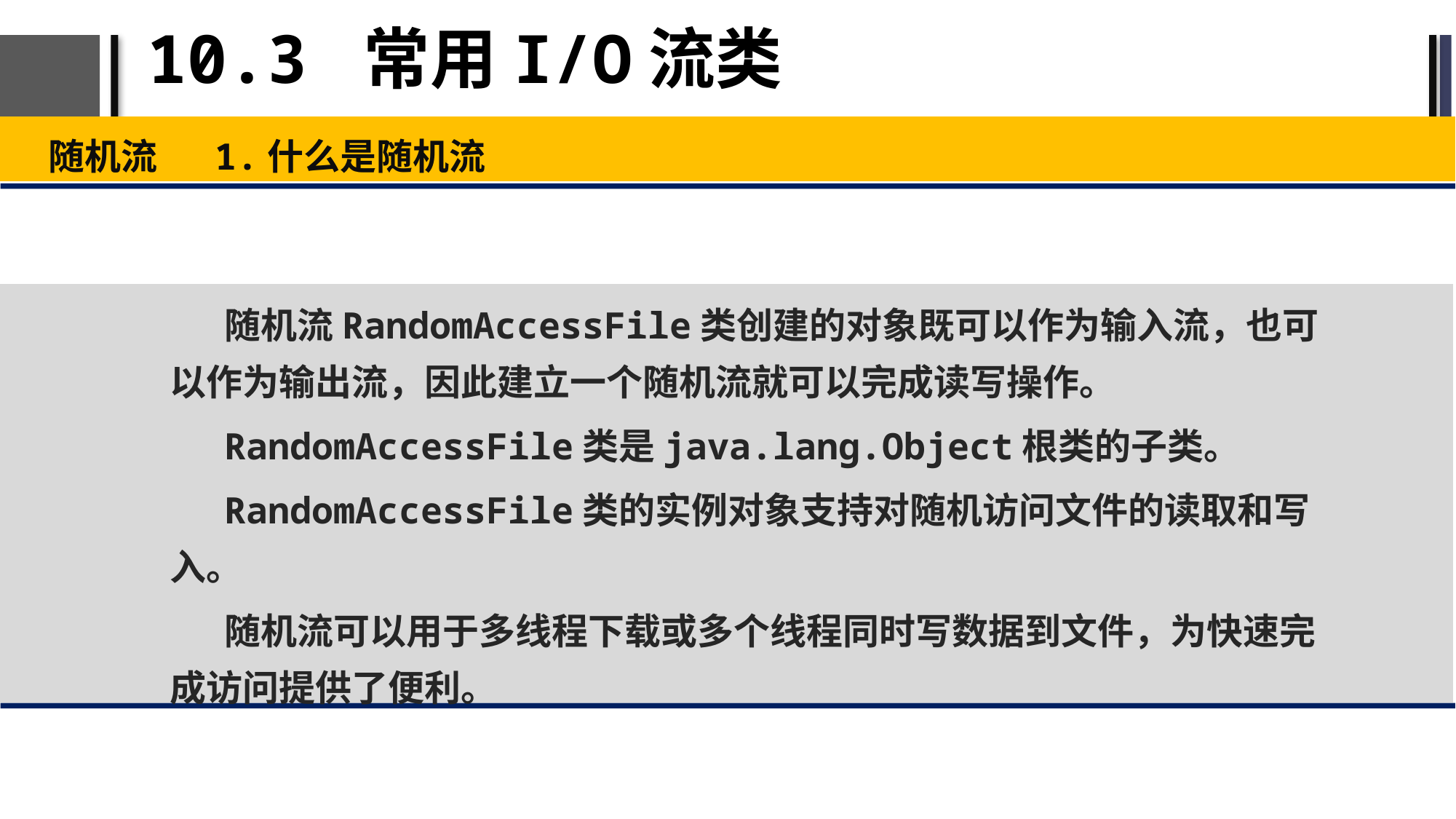

# 10.3 常用I/O流类

随机流      1.什么是随机流

随机流RandomAccessFile类创建的对象既可以作为输入流，也可以作为输出流，因此建立一个随机流就可以完成读写操作。
RandomAccessFile类是java.lang.Object根类的子类。
RandomAccessFile类的实例对象支持对随机访问文件的读取和写入。
随机流可以用于多线程下载或多个线程同时写数据到文件，为快速完成访问提供了便利。